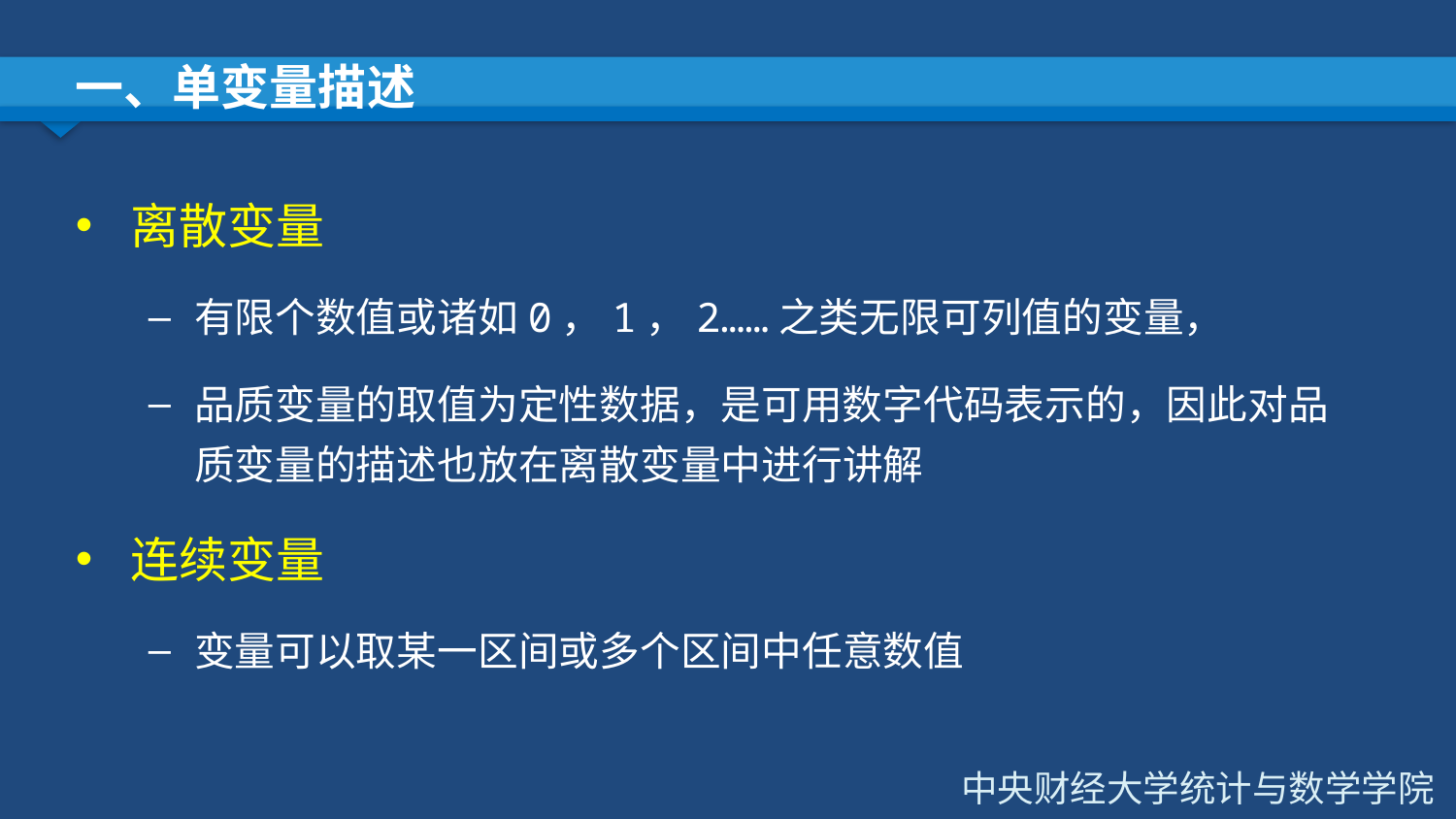

# 一、单变量描述
离散变量
有限个数值或诸如0，1，2……之类无限可列值的变量，
品质变量的取值为定性数据，是可用数字代码表示的，因此对品质变量的描述也放在离散变量中进行讲解
连续变量
变量可以取某一区间或多个区间中任意数值